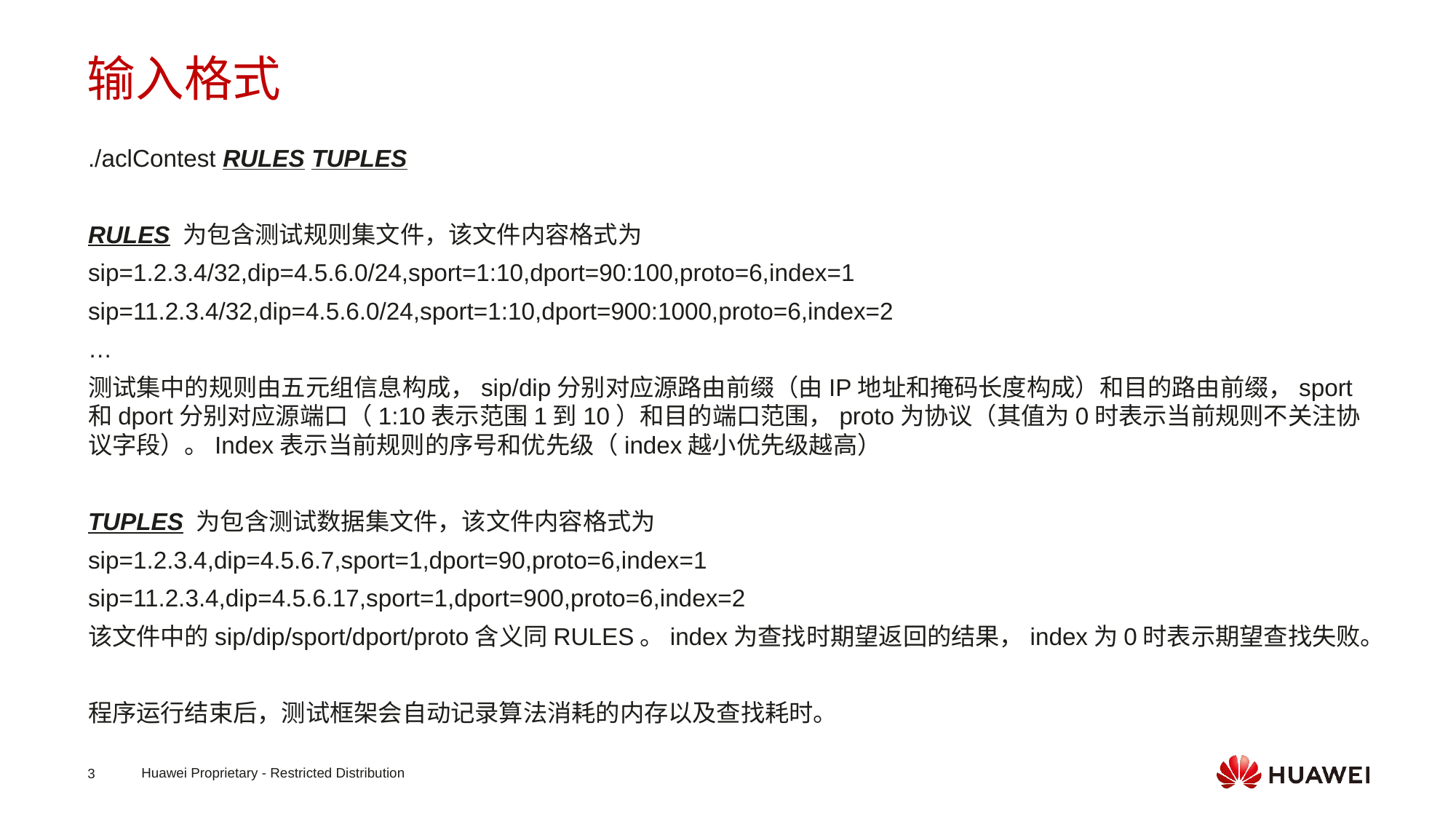

输入格式
./aclContest RULES TUPLES

RULES 为包含测试规则集文件，该文件内容格式为
sip=1.2.3.4/32,dip=4.5.6.0/24,sport=1:10,dport=90:100,proto=6,index=1
sip=11.2.3.4/32,dip=4.5.6.0/24,sport=1:10,dport=900:1000,proto=6,index=2
…
测试集中的规则由五元组信息构成，sip/dip分别对应源路由前缀（由IP地址和掩码长度构成）和目的路由前缀，sport和dport分别对应源端口（1:10表示范围1到10）和目的端口范围，proto为协议（其值为0时表示当前规则不关注协议字段）。Index表示当前规则的序号和优先级（index越小优先级越高）

TUPLES 为包含测试数据集文件，该文件内容格式为
sip=1.2.3.4,dip=4.5.6.7,sport=1,dport=90,proto=6,index=1
sip=11.2.3.4,dip=4.5.6.17,sport=1,dport=900,proto=6,index=2
该文件中的sip/dip/sport/dport/proto含义同RULES。index为查找时期望返回的结果，index为0时表示期望查找失败。

程序运行结束后，测试框架会自动记录算法消耗的内存以及查找耗时。